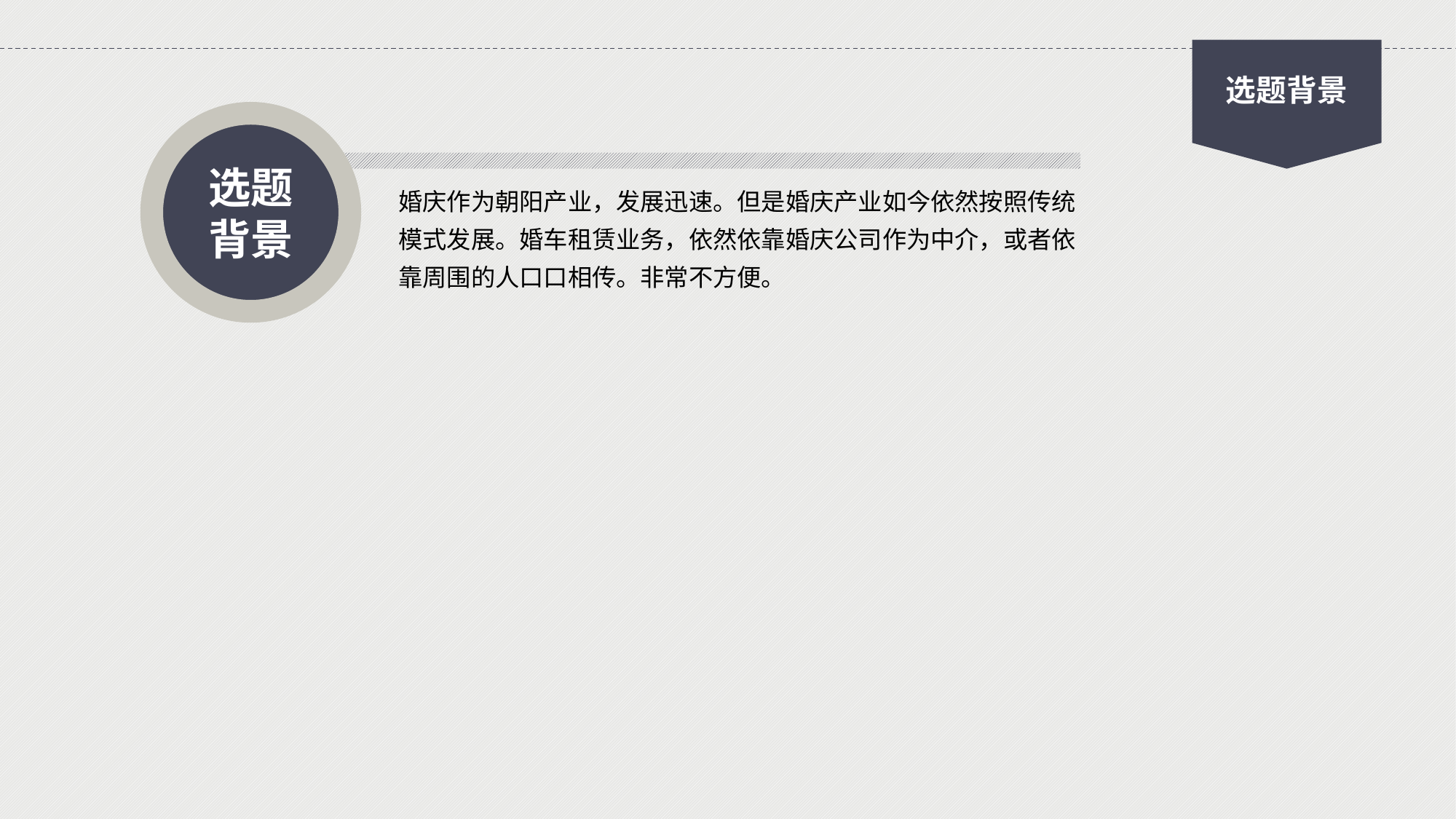

选题背景
选题背景

婚庆作为朝阳产业，发展迅速。但是婚庆产业如今依然按照传统模式发展。婚车租赁业务，依然依靠婚庆公司作为中介，或者依靠周围的人口口相传。非常不方便。